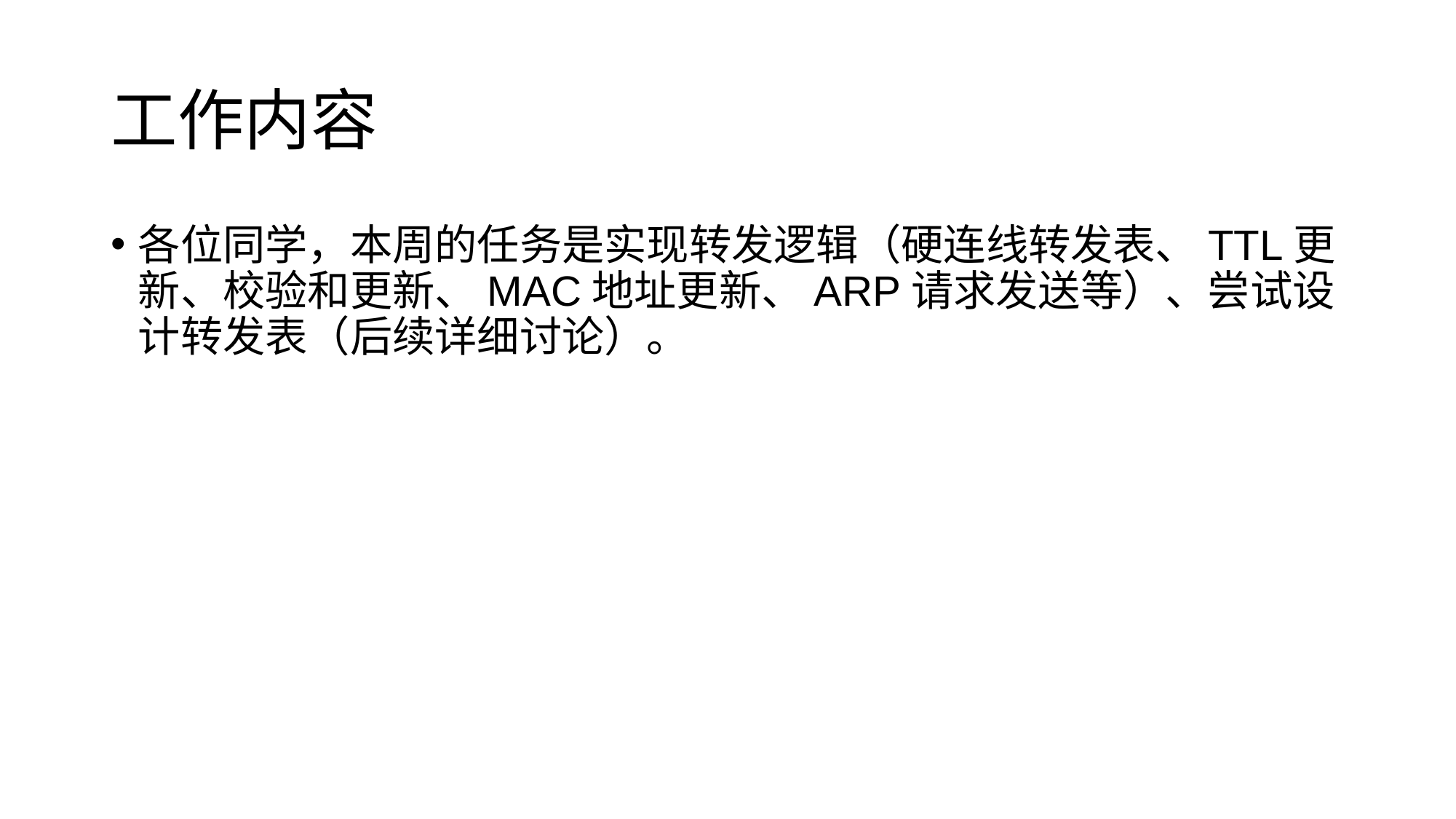

# 工作内容
各位同学，本周的任务是实现转发逻辑（硬连线转发表、TTL更新、校验和更新、MAC地址更新、ARP请求发送等）、尝试设计转发表（后续详细讨论）。